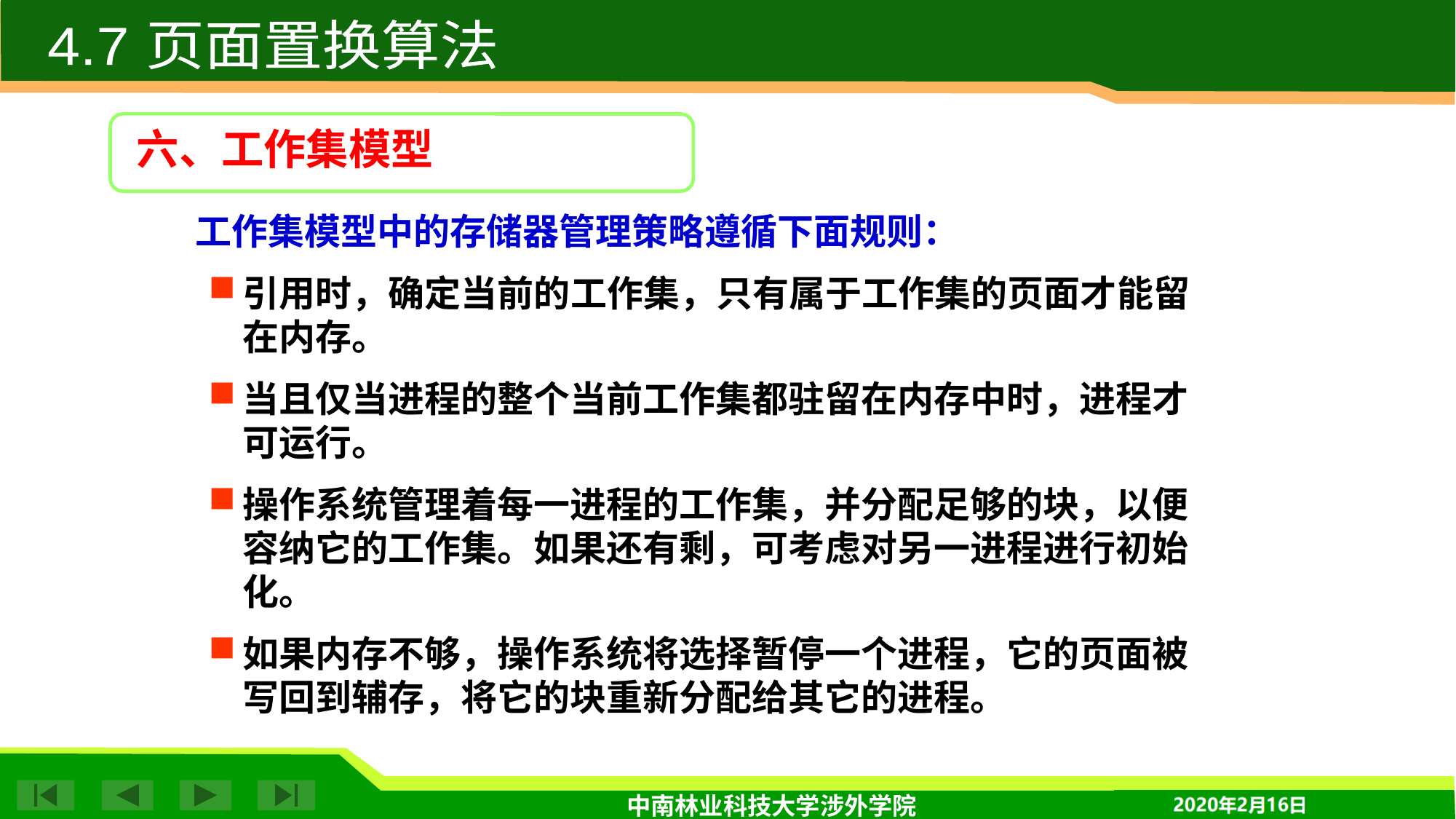

4.7 页面置换算法

六、工作集模型
    工作集模型中的存储器管理策略遵循下面规则：
引用时，确定当前的工作集，只有属于工作集的页面才能留在内存。
当且仅当进程的整个当前工作集都驻留在内存中时，进程才可运行。
操作系统管理着每一进程的工作集，并分配足够的块，以便容纳它的工作集。如果还有剩，可考虑对另一进程进行初始化。
如果内存不够，操作系统将选择暂停一个进程，它的页面被写回到辅存，将它的块重新分配给其它的进程。